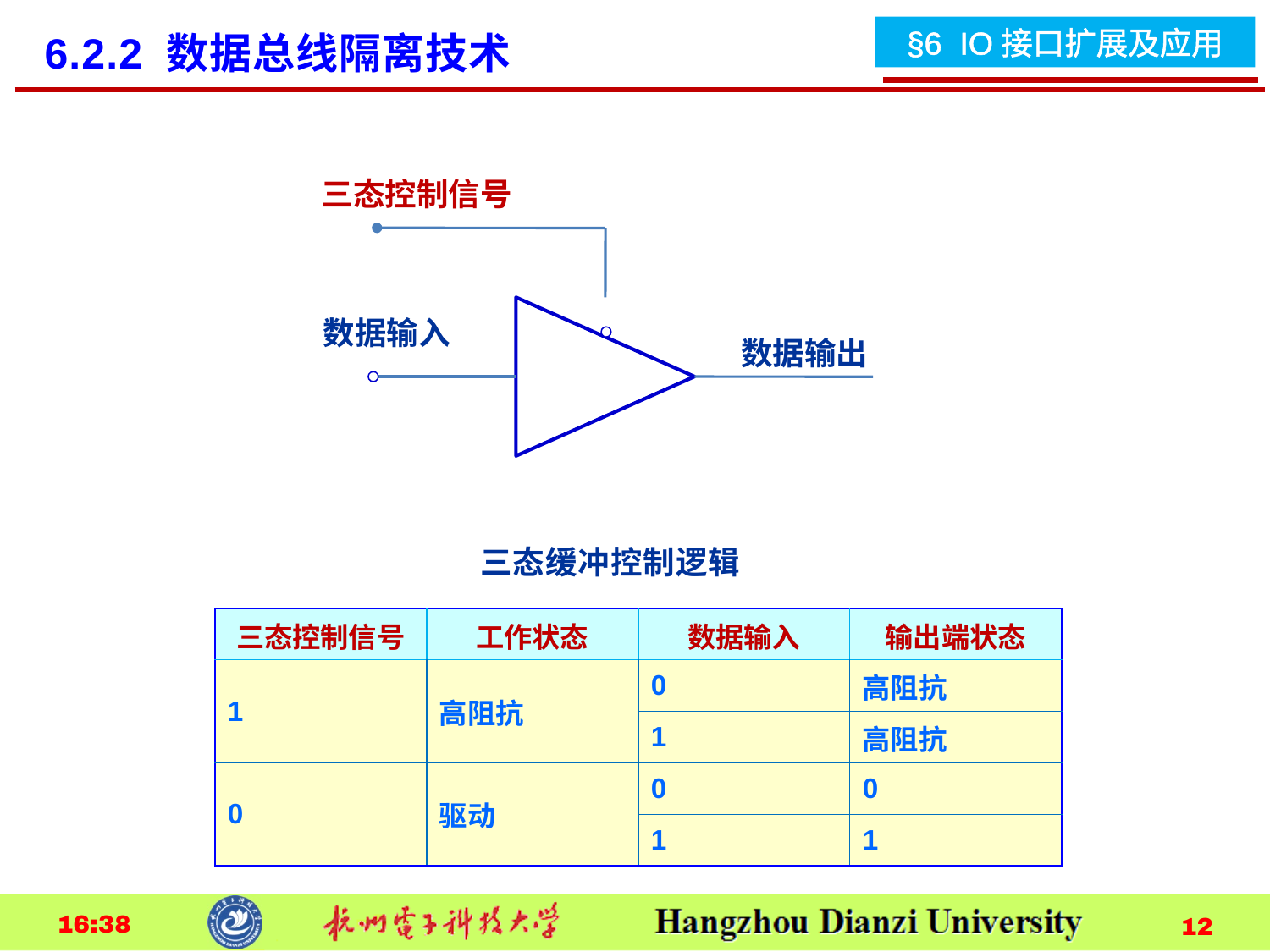

6.2.2 数据总线隔离技术
三态控制信号

数据输入

数据输出

三态缓冲控制逻辑
| 三态控制信号 | 工作状态 | 数据输入 | 输出端状态 |
| --- | --- | --- | --- |
| 1 | 高阻抗 | 0 | 高阻抗 |
|  |  | 1 | 高阻抗 |
| 0 | 驱动 | 0 | 0 |
|  |  | 1 | 1 |